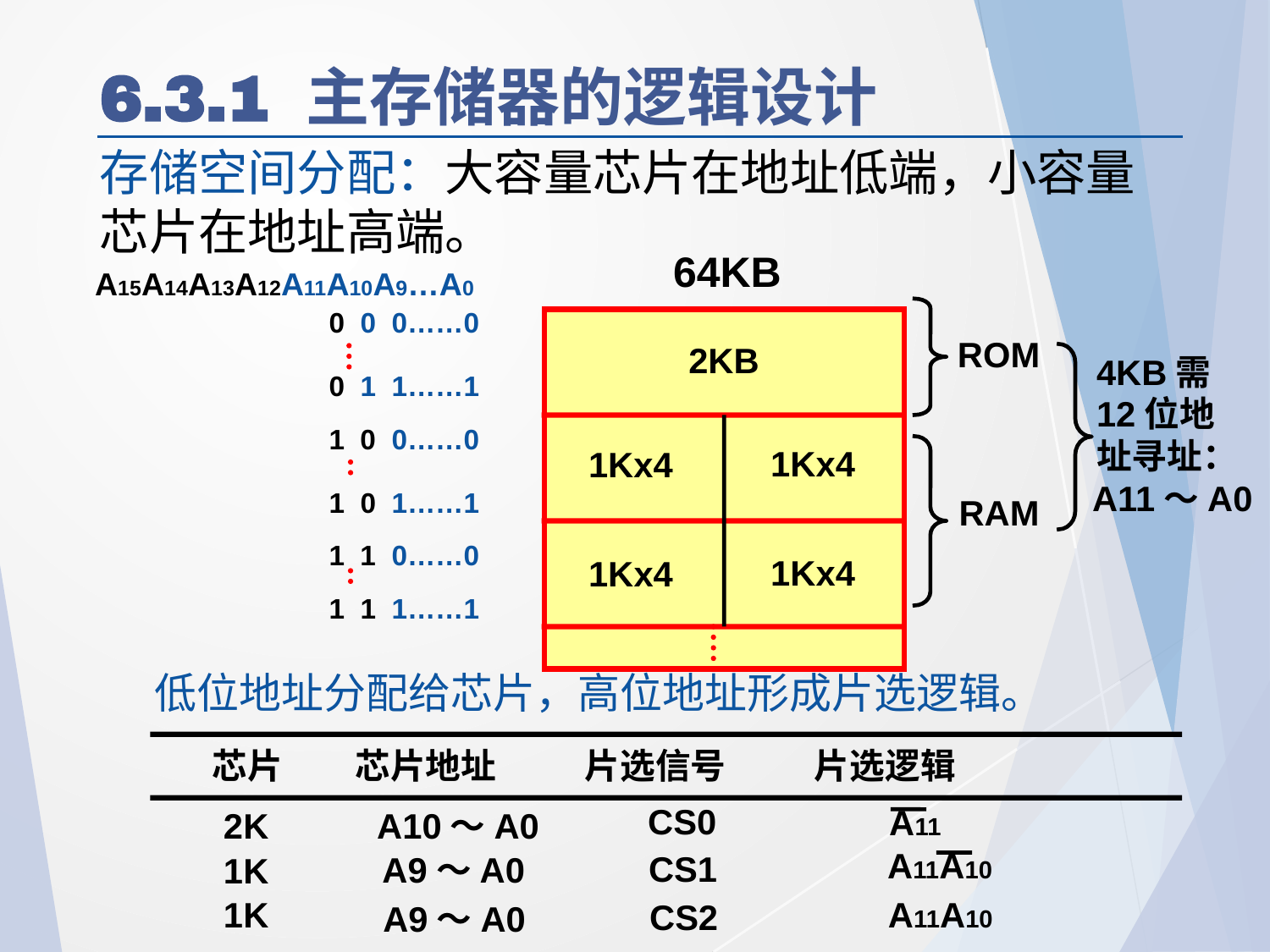

# 6.3.1 主存储器的逻辑设计
存储空间分配：大容量芯片在地址低端，小容量芯片在地址高端。
64KB
A15A14A13A12A11A10A9…A0

  0  0  0……0

2KB
ROM
4KB需12位地址寻址：

  0  1  1……1

  1  0  0……0
1Kx4

1Kx4

A11～A0
  1  0  1……1
RAM

  1  1  0……0
1Kx4
1Kx4

  1  1  1……1

低位地址分配给芯片，高位地址形成片选逻辑。

芯片         芯片地址           片选信号           片选逻辑
CS0
A11
2K

A10～A0

A11A10
CS1
A9～A0
1K

A11A10
1K
CS2
A9～A0